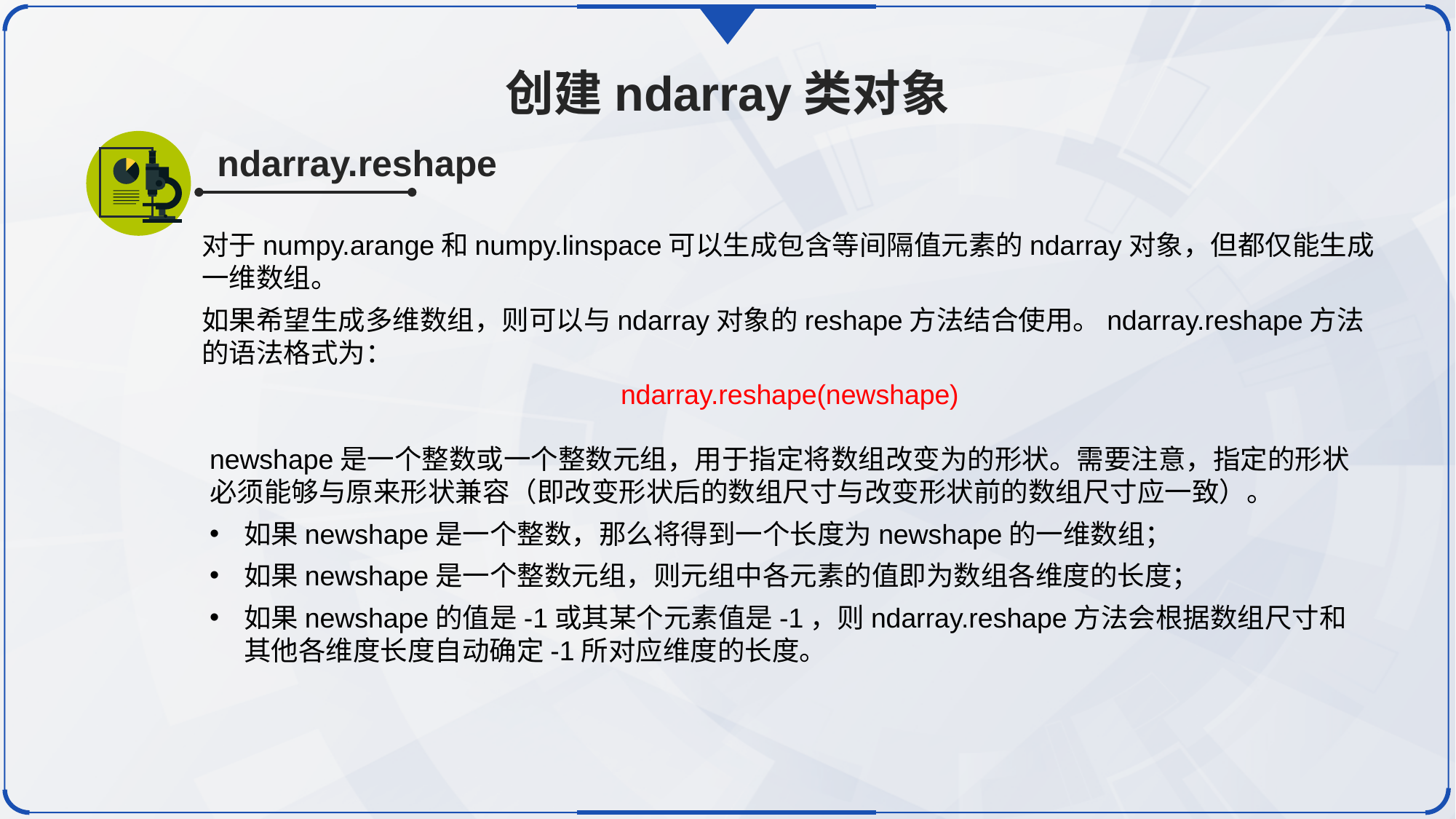

创建ndarray类对象

ndarray.reshape
对于numpy.arange和numpy.linspace可以生成包含等间隔值元素的ndarray对象，但都仅能生成一维数组。
如果希望生成多维数组，则可以与ndarray对象的reshape方法结合使用。ndarray.reshape方法的语法格式为：
ndarray.reshape(newshape)
newshape是一个整数或一个整数元组，用于指定将数组改变为的形状。需要注意，指定的形状必须能够与原来形状兼容（即改变形状后的数组尺寸与改变形状前的数组尺寸应一致）。
如果newshape是一个整数，那么将得到一个长度为newshape的一维数组；
如果newshape是一个整数元组，则元组中各元素的值即为数组各维度的长度；
如果newshape的值是-1或其某个元素值是-1，则ndarray.reshape方法会根据数组尺寸和其他各维度长度自动确定-1所对应维度的长度。